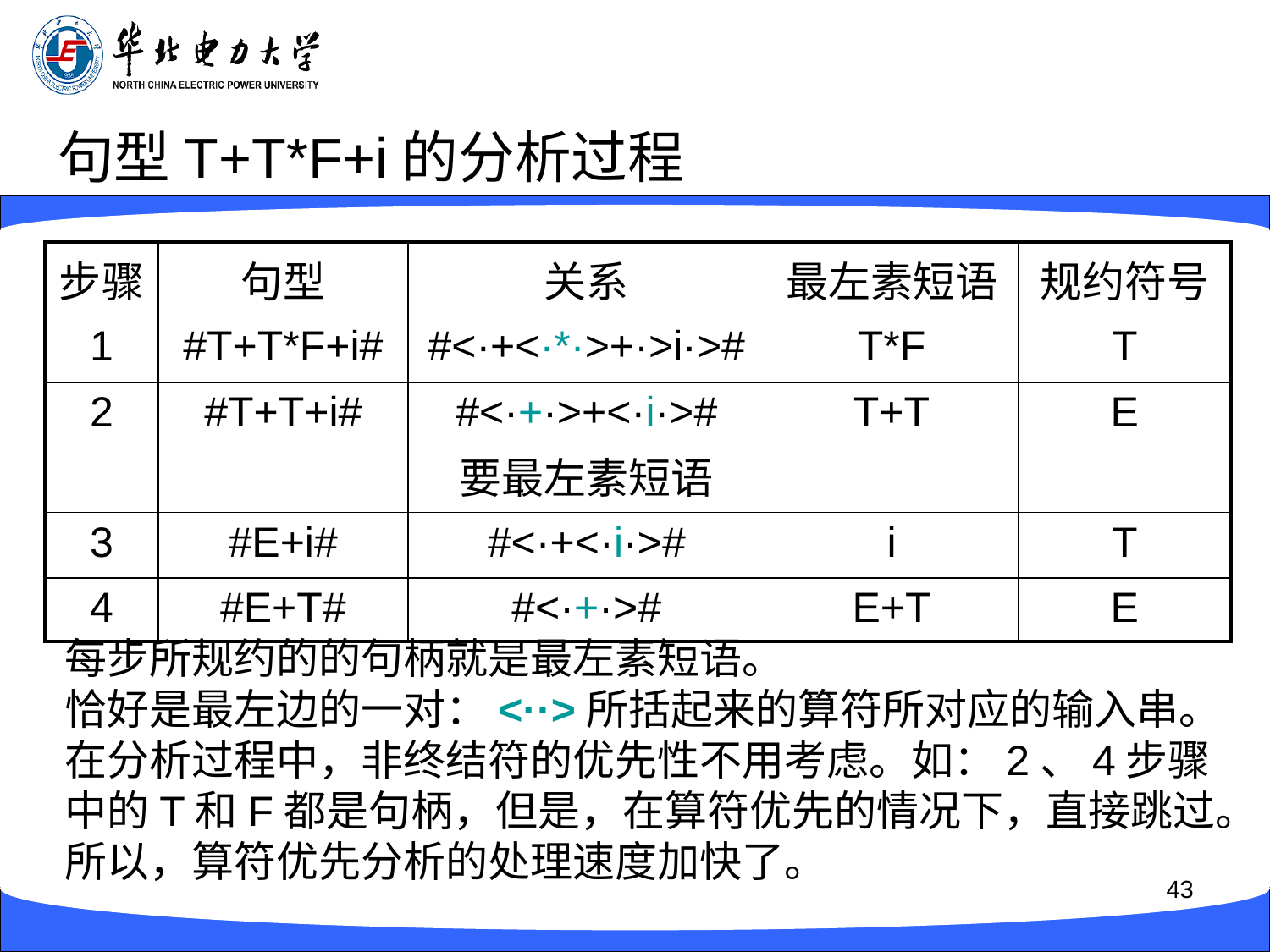

# 句型T+T*F+i的分析过程
| 步骤 | 句型 | 关系 | 最左素短语 | 规约符号 |
| --- | --- | --- | --- | --- |
| 1 | #T+T\*F+i# | #<·+<·\*·>+·>i·># | T\*F | T |
| 2 | #T+T+i# | #<·+·>+<·i·># 要最左素短语 | T+T | E |
| 3 | #E+i# | #<·+<·i·># | i | T |
| 4 | #E+T# | #<·+·># | E+T | E |
每步所规约的的句柄就是最左素短语。
恰好是最左边的一对：<··>所括起来的算符所对应的输入串。
在分析过程中，非终结符的优先性不用考虑。如：2、4步骤
中的T和F都是句柄，但是，在算符优先的情况下，直接跳过。
所以，算符优先分析的处理速度加快了。
43